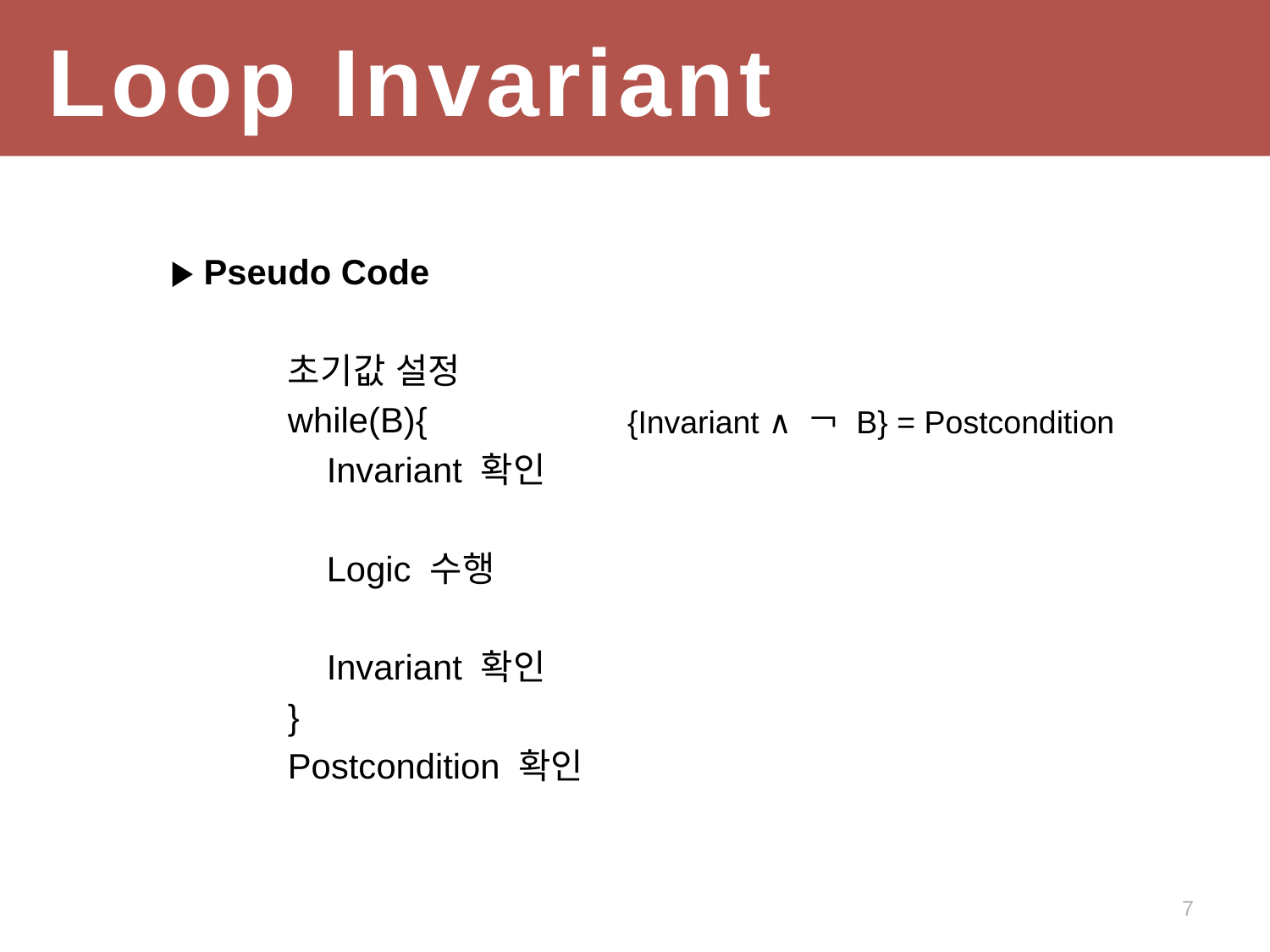

Loop Invariant

 ▶ Pseudo Code

	초기값 설정
	while(B){
	    Invariant 확인

	    Logic 수행

	    Invariant 확인
	}
	Postcondition 확인

{Invariant ∧ ￢ B} = Postcondition
7